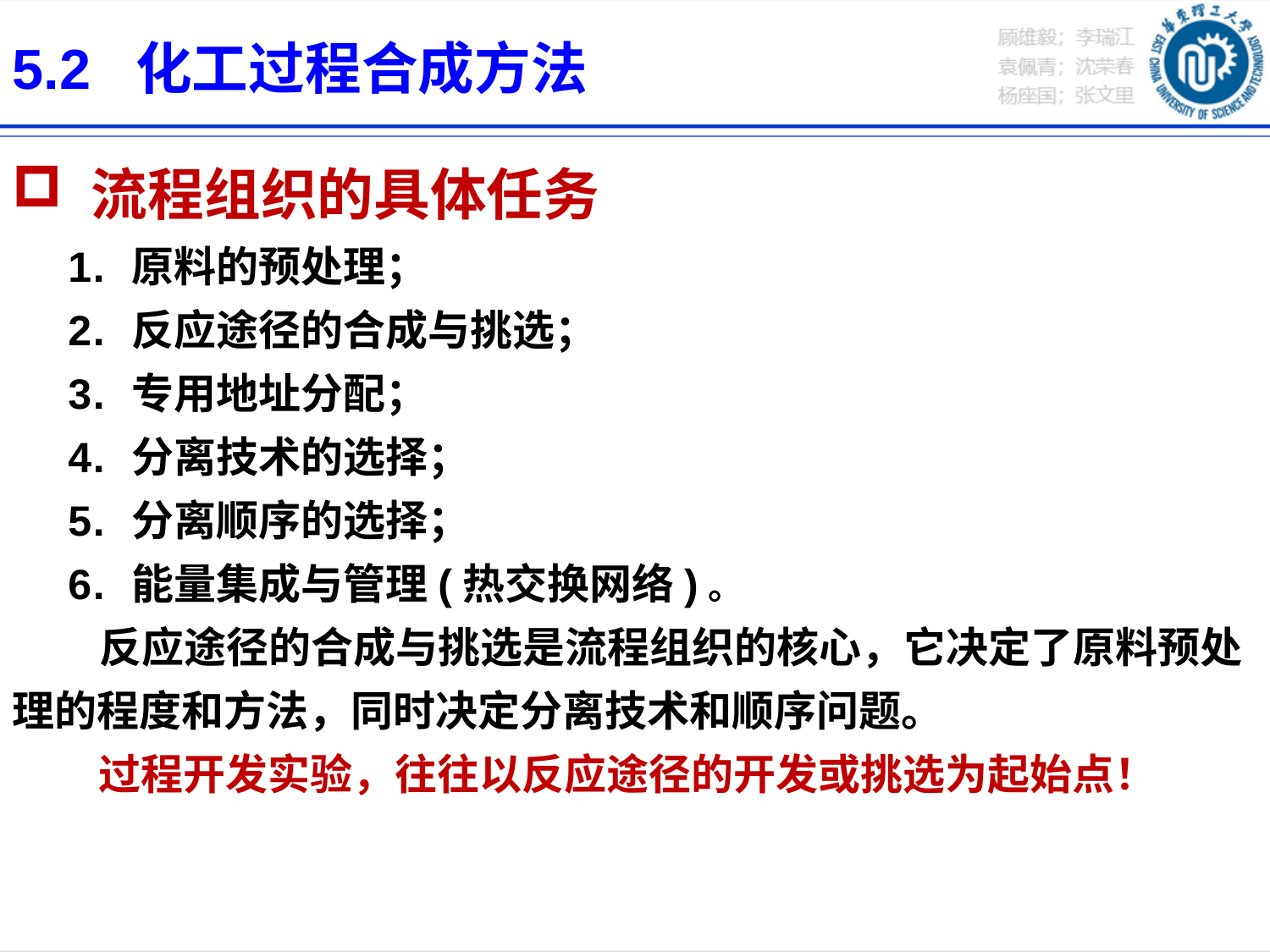

5.2  化工过程合成方法
 流程组织的具体任务
原料的预处理；
反应途径的合成与挑选；
专用地址分配；
分离技术的选择；
分离顺序的选择；
能量集成与管理(热交换网络)。
        反应途径的合成与挑选是流程组织的核心，它决定了原料预处理的程度和方法，同时决定分离技术和顺序问题。
        过程开发实验，往往以反应途径的开发或挑选为起始点！